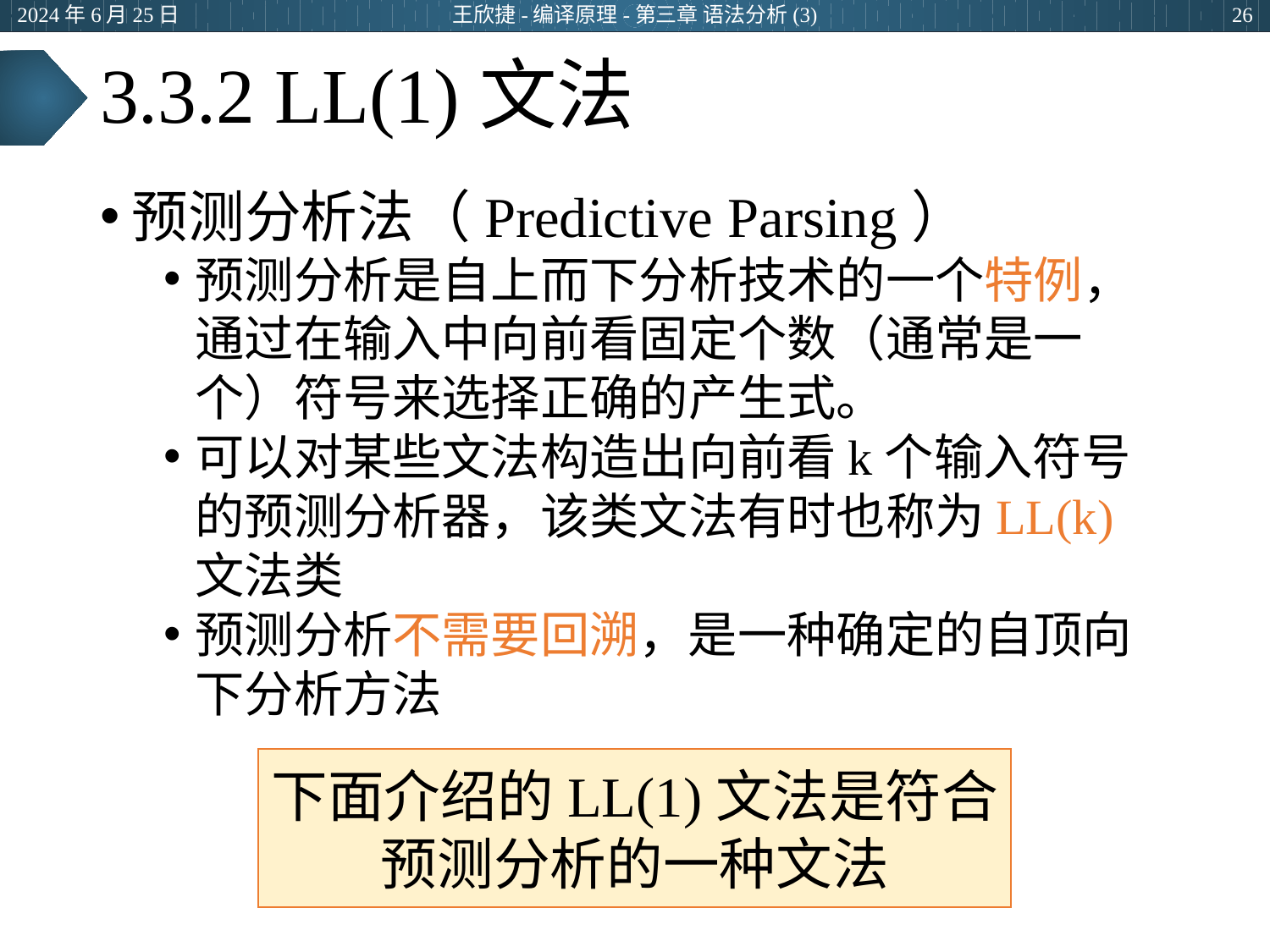

2024年6月25日
王欣捷-编译原理-第三章 语法分析(3)
26
# 3.3.2 LL(1)文法
预测分析法（Predictive Parsing）
预测分析是自上而下分析技术的一个特例，通过在输入中向前看固定个数（通常是一个）符号来选择正确的产生式。
可以对某些文法构造出向前看k个输入符号的预测分析器，该类文法有时也称为LL(k) 文法类
预测分析不需要回溯，是一种确定的自顶向下分析方法
下面介绍的LL(1)文法是符合预测分析的一种文法